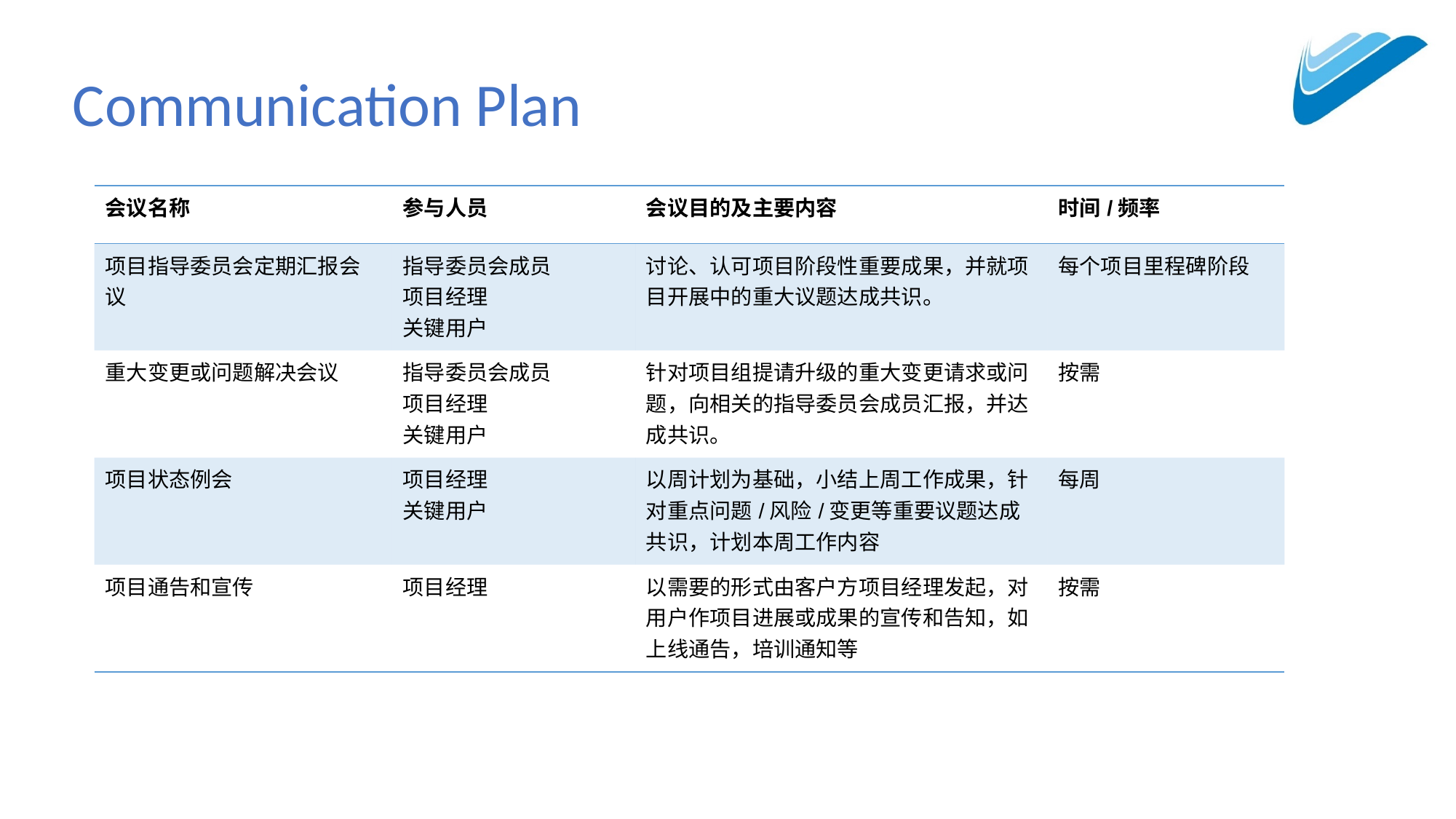

# Communication Plan
| 会议名称 | 参与人员 | 会议目的及主要内容 | 时间/频率 |
| --- | --- | --- | --- |
| 项目指导委员会定期汇报会议 | 指导委员会成员 项目经理 关键用户 | 讨论、认可项目阶段性重要成果，并就项目开展中的重大议题达成共识。 | 每个项目里程碑阶段 |
| 重大变更或问题解决会议 | 指导委员会成员 项目经理 关键用户 | 针对项目组提请升级的重大变更请求或问题，向相关的指导委员会成员汇报，并达成共识。 | 按需 |
| 项目状态例会 | 项目经理 关键用户 | 以周计划为基础，小结上周工作成果，针对重点问题/风险/变更等重要议题达成共识，计划本周工作内容 | 每周 |
| 项目通告和宣传 | 项目经理 | 以需要的形式由客户方项目经理发起，对用户作项目进展或成果的宣传和告知，如上线通告，培训通知等 | 按需 |